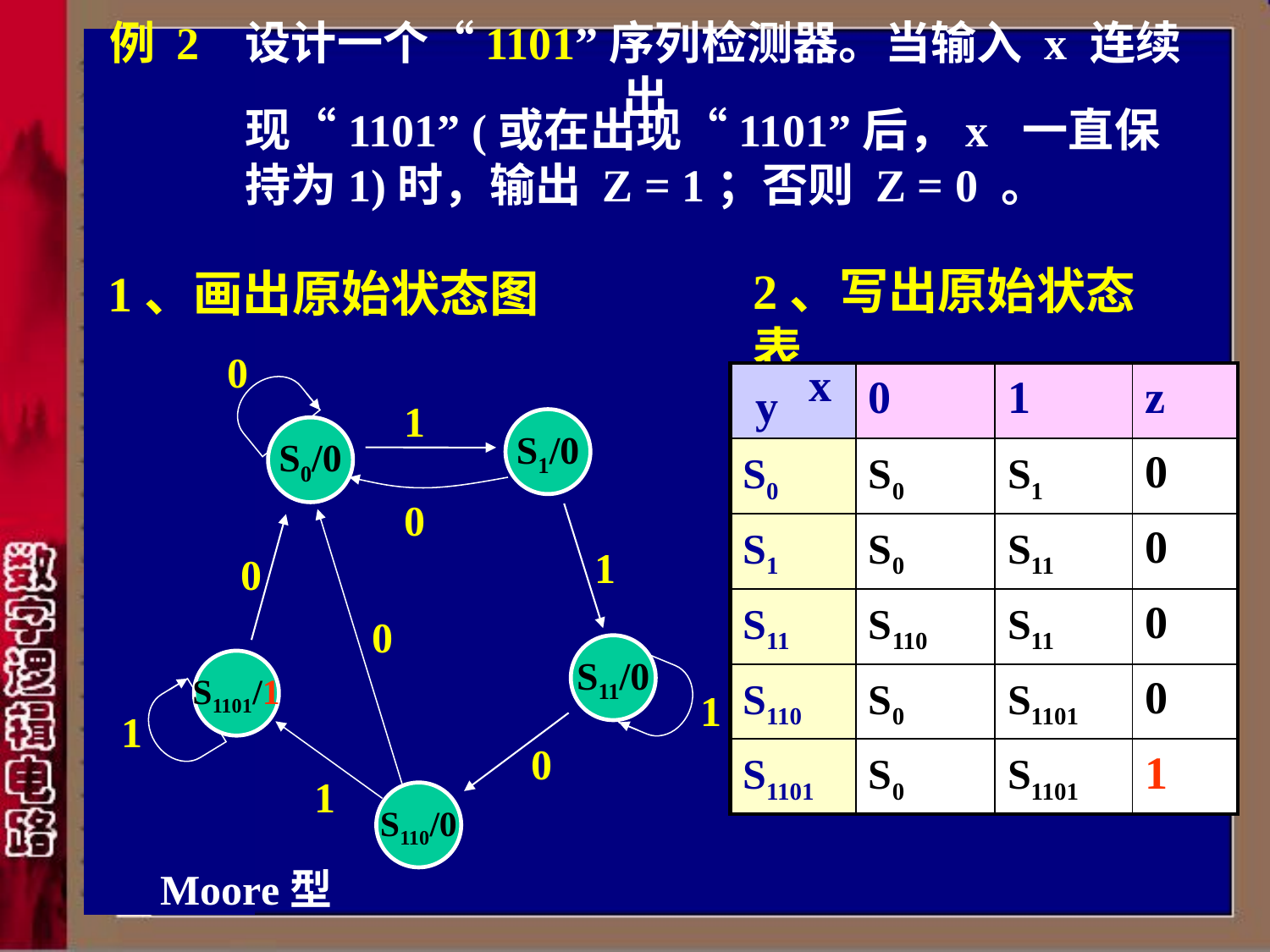

# 例 2   设计一个“1101”序列检测器。当输入 x 连续出

现“1101” (或在出现“1101”后，x  一直保持为1)时，输出 Z = 1；否则 Z = 0 。
2、写出原始状态表
1、画出原始状态图
0

x
y
|  | 0 | 1 | z |
| --- | --- | --- | --- |
| S0 | S0 | S1 | 0 |
| S1 | S0 | S11 | 0 |
| S11 | S110 | S11 | 0 |
| S110 | S0 | S1101 | 0 |
| S1101 | S0 | S1101 | 1 |
1

S1/0
S0/0

0

0

0

1
S11/0
S1101/1

1

1

0

1
S110/0
Moore型